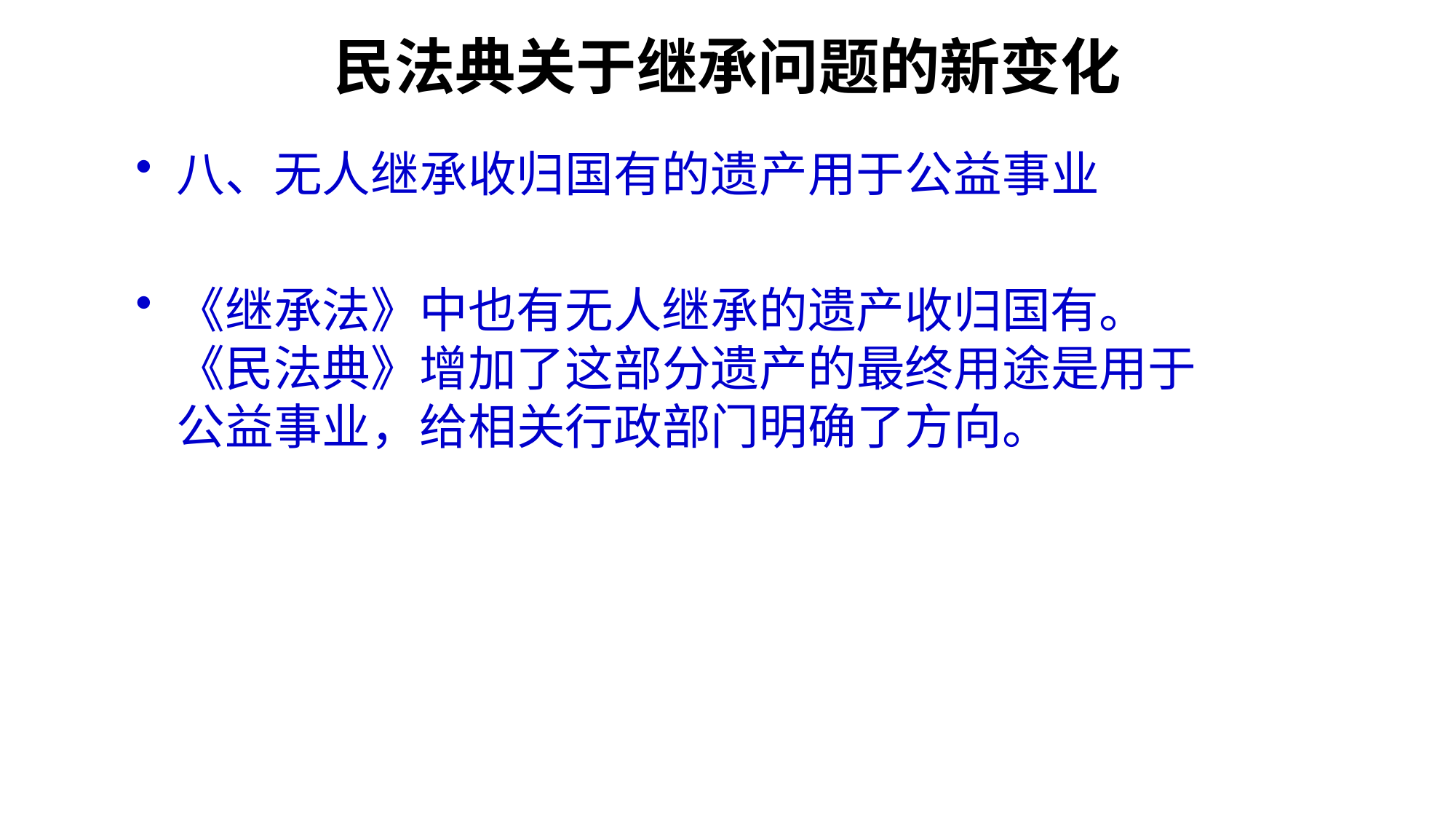

# 民法典关于继承问题的新变化
八、无人继承收归国有的遗产用于公益事业

《继承法》中也有无人继承的遗产收归国有。《民法典》增加了这部分遗产的最终用途是用于公益事业，给相关行政部门明确了方向。